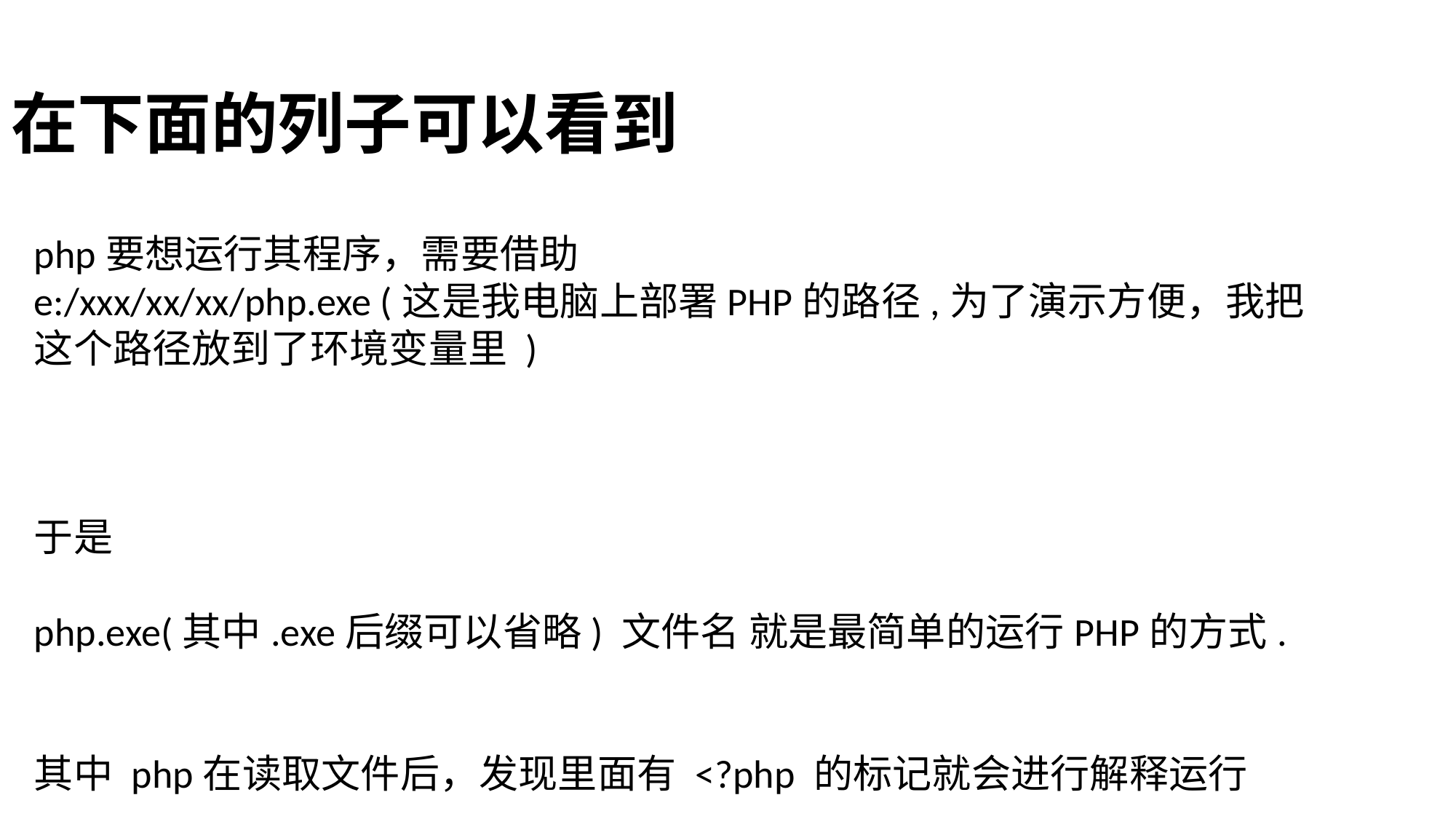

# 在下面的列子可以看到
php要想运行其程序，需要借助
e:/xxx/xx/xx/php.exe (这是我电脑上部署PHP的路径,为了演示方便，我把这个路径放到了环境变量里 )

于是

php.exe(其中.exe后缀可以省略) 文件名 就是最简单的运行PHP的方式.

其中 php在读取文件后，发现里面有 <?php 的标记就会进行解释运行